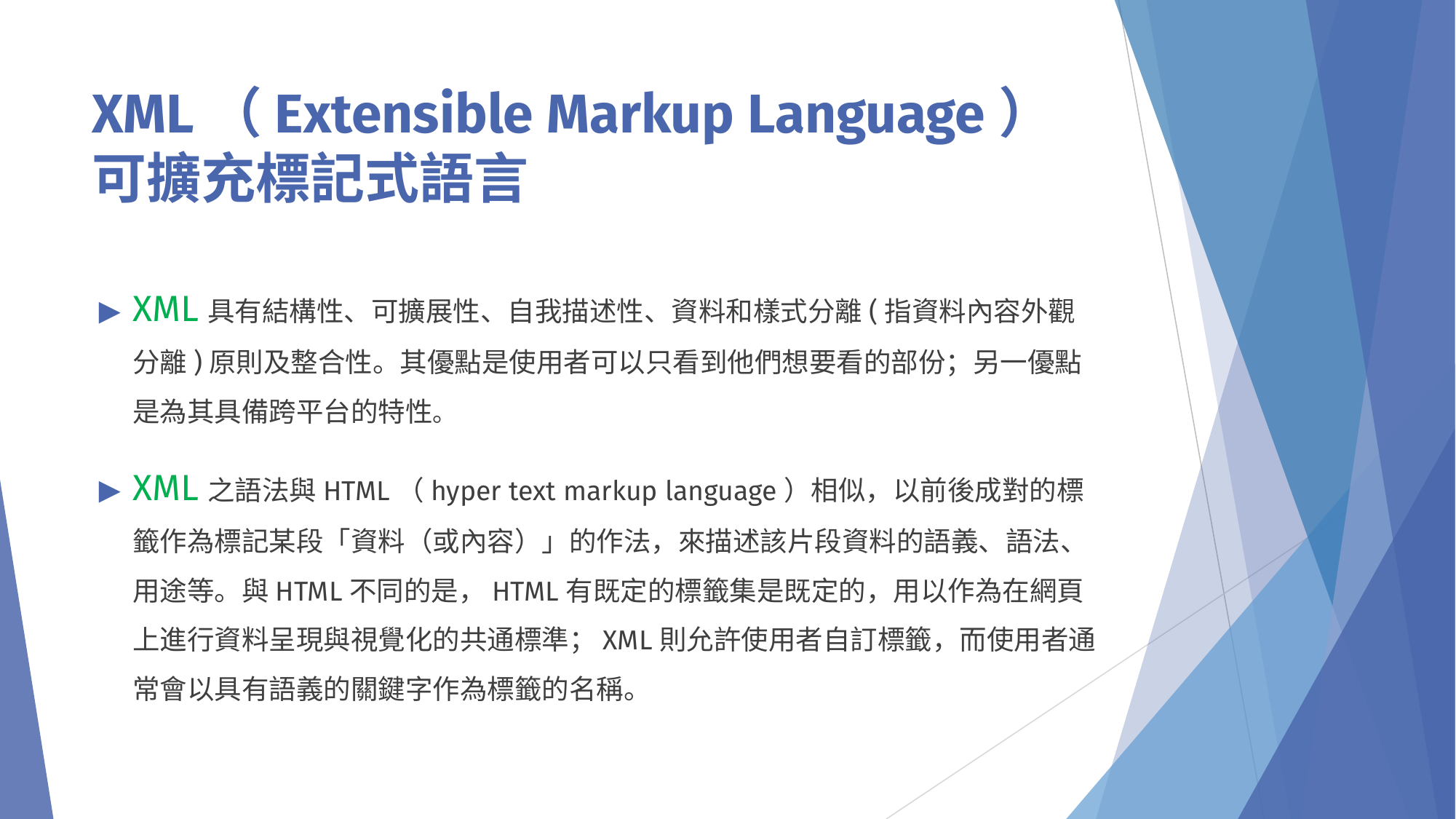

# XML（Extensible Markup Language） 可擴充標記式語言
XML具有結構性、可擴展性、自我描述性、資料和樣式分離(指資料內容外觀分離)原則及整合性。其優點是使用者可以只看到他們想要看的部份；另一優點是為其具備跨平台的特性。
XML之語法與HTML（hyper text markup language）相似，以前後成對的標籤作為標記某段「資料（或內容）」的作法，來描述該片段資料的語義、語法、用途等。與HTML不同的是，HTML有既定的標籤集是既定的，用以作為在網頁上進行資料呈現與視覺化的共通標準；XML則允許使用者自訂標籤，而使用者通常會以具有語義的關鍵字作為標籤的名稱。